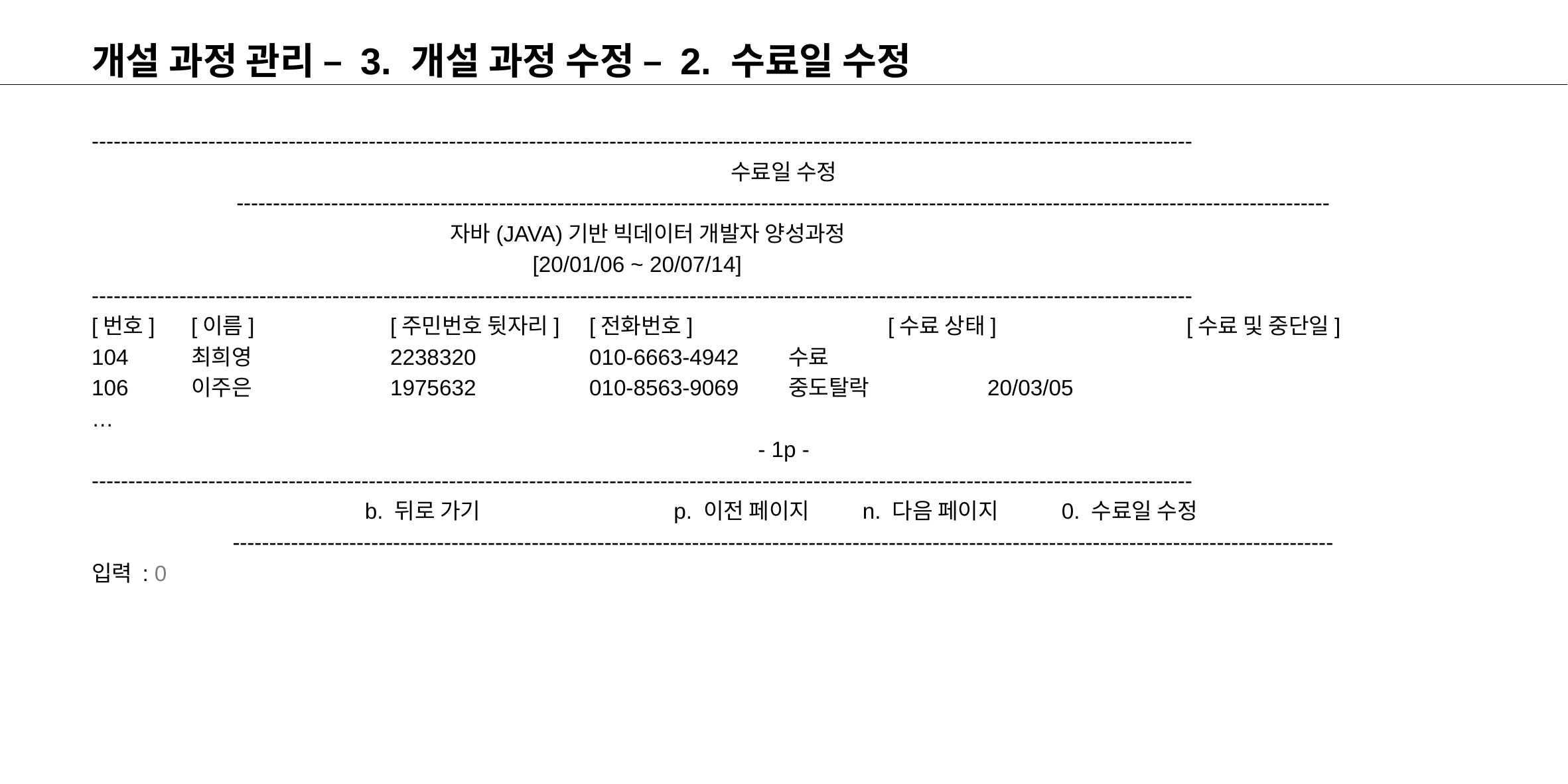

# 개설 과정 관리 – 3. 개설 과정 수정 – 2. 수료일 수정
-------------------------------------------------------------------------------------------------------------------------------------------------------
수료일 수정
------------------------------------------------------------------------------------------------------------------------------------------------------
			           자바(JAVA)기반 빅데이터 개발자 양성과정
				       [20/01/06 ~ 20/07/14]
-------------------------------------------------------------------------------------------------------------------------------------------------------
[번호]	[이름]		[주민번호 뒷자리]	[전화번호]		[수료 상태]		[수료 및 중단일]
104	최희영		2238320		010-6663-4942	수료
106	이주은		1975632		010-8563-9069	중도탈락		20/03/05
…
- 1p -
-------------------------------------------------------------------------------------------------------------------------------------------------------
b. 뒤로 가기		 p. 이전 페이지	n. 다음 페이지	0. 수료일 수정
-------------------------------------------------------------------------------------------------------------------------------------------------------
입력 : 0